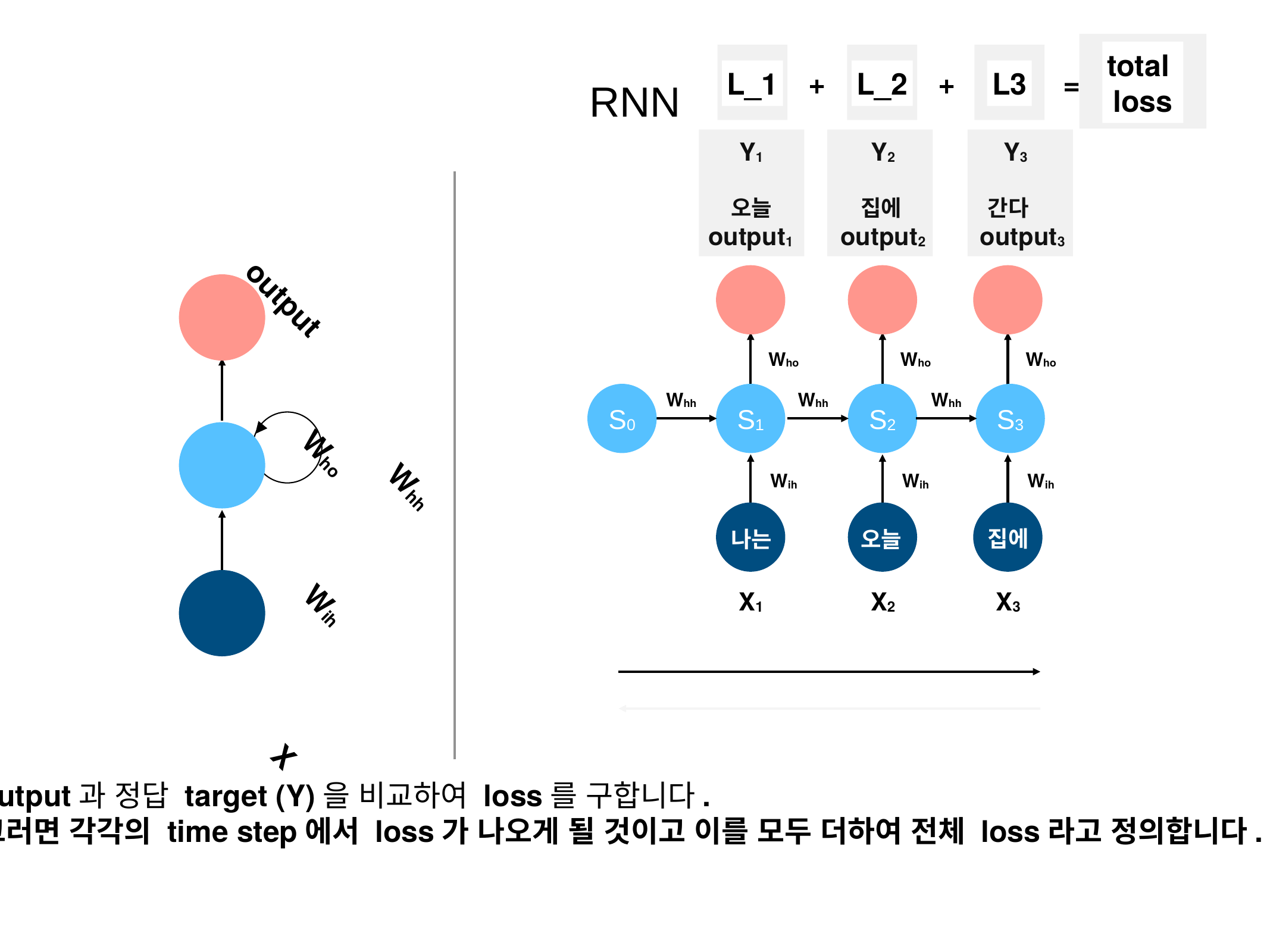

total
loss

+
+
L_1
L_2
L3
=
RNN

Y1
Y2
Y3

output1
output2
output3
output

Who
S3

Wih

X3

S0
S1

Who
Whh
Wih
X1

S2

Who
Whh
Wih
X2
Whh

Who
Whh
Wih
X

오늘
집에
간다
집에
나는
오늘
output과 정답 target (Y)을 비교하여 loss를 구합니다.
그러면 각각의 time step에서 loss가 나오게 될 것이고 이를 모두 더하여 전체 loss라고 정의합니다.